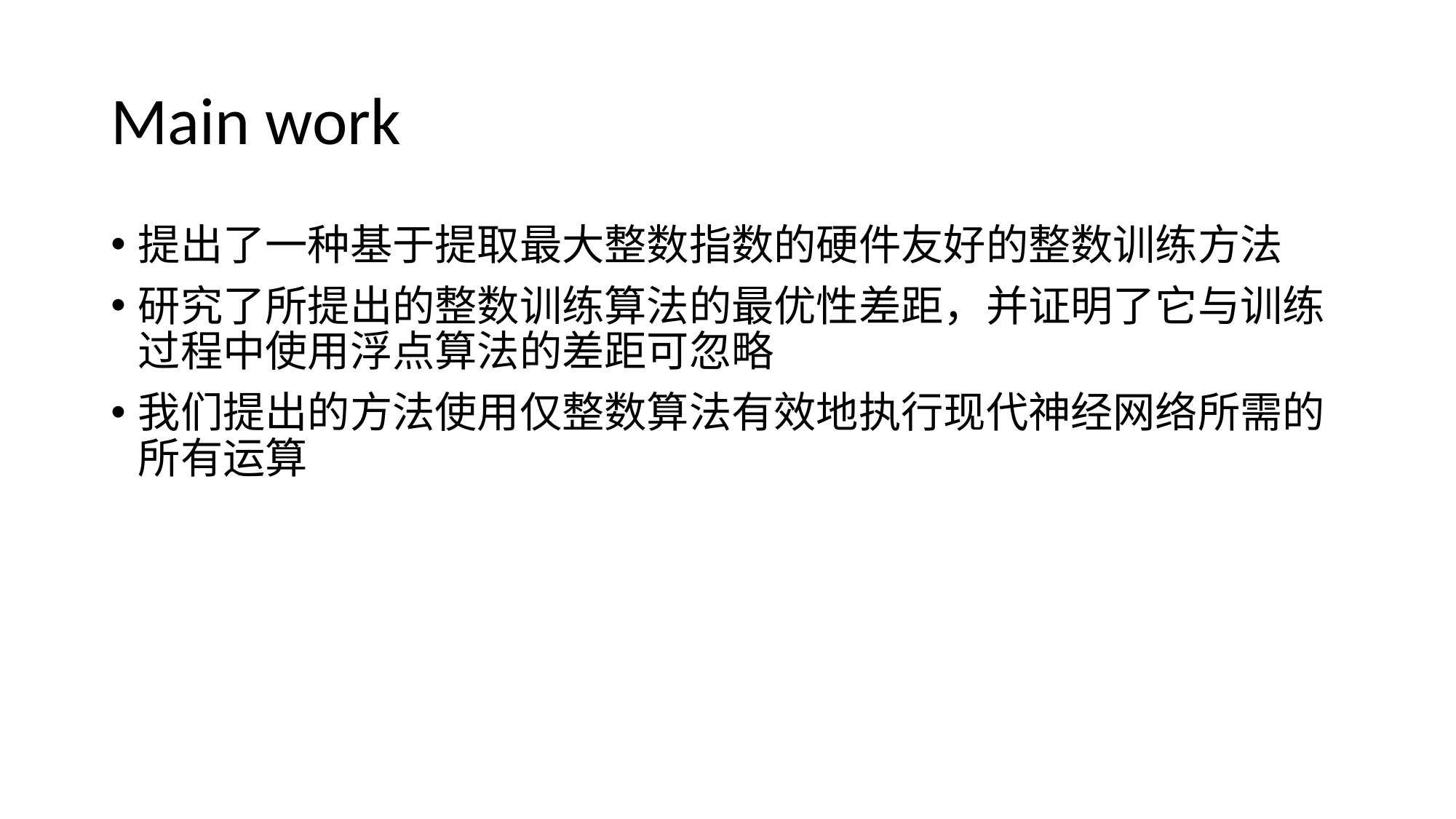

# Main work
提出了一种基于提取最大整数指数的硬件友好的整数训练方法
研究了所提出的整数训练算法的最优性差距，并证明了它与训练过程中使用浮点算法的差距可忽略
我们提出的方法使用仅整数算法有效地执行现代神经网络所需的所有运算